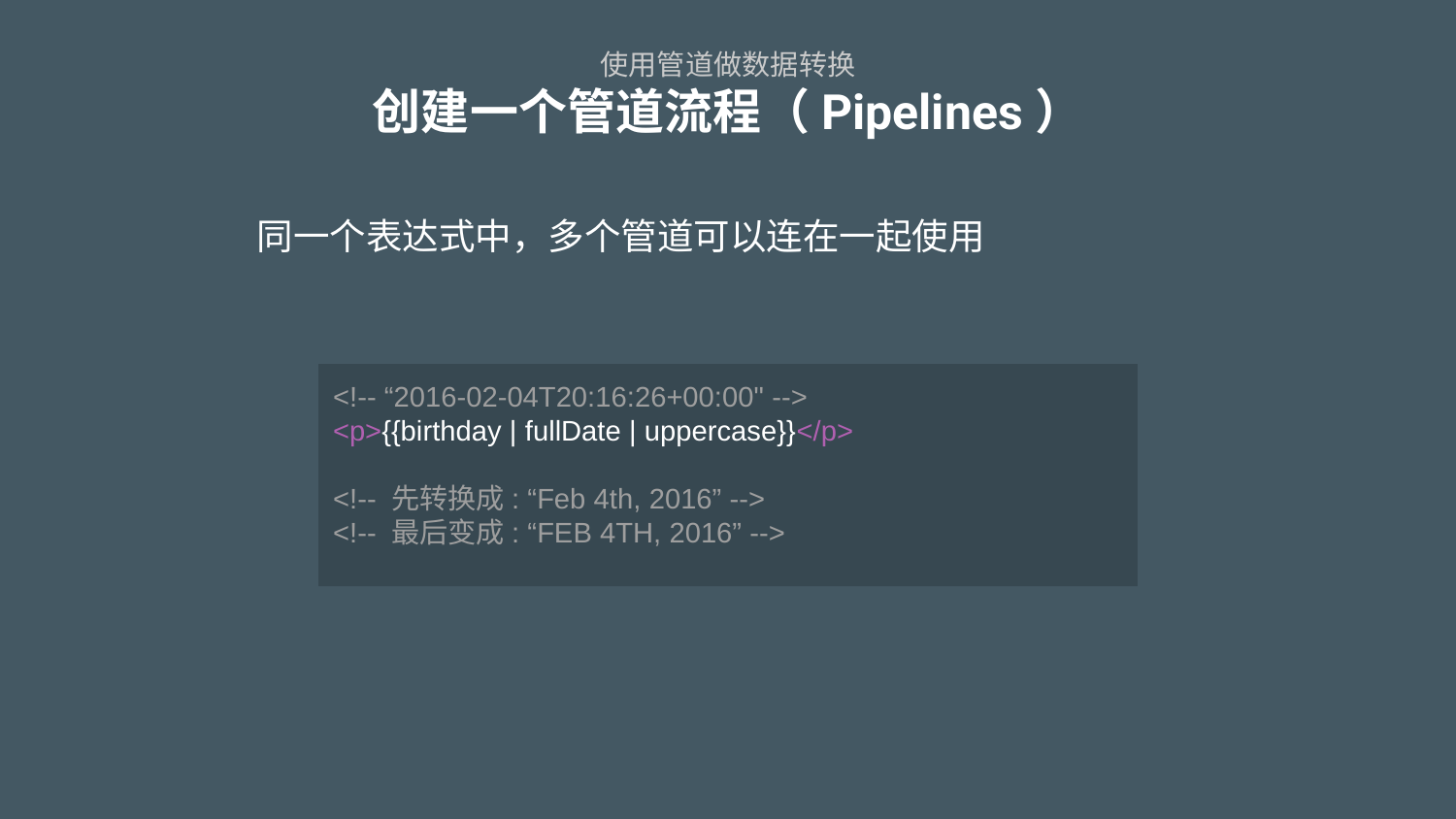

# 使用管道做数据转换 创建一个管道流程（Pipelines）
同一个表达式中，多个管道可以连在一起使用
<!-- “2016-02-04T20:16:26+00:00" -->
<p>{{birthday | fullDate | uppercase}}</p>
<!-- 先转换成: “Feb 4th, 2016” -->
<!-- 最后变成: “FEB 4TH, 2016” -->